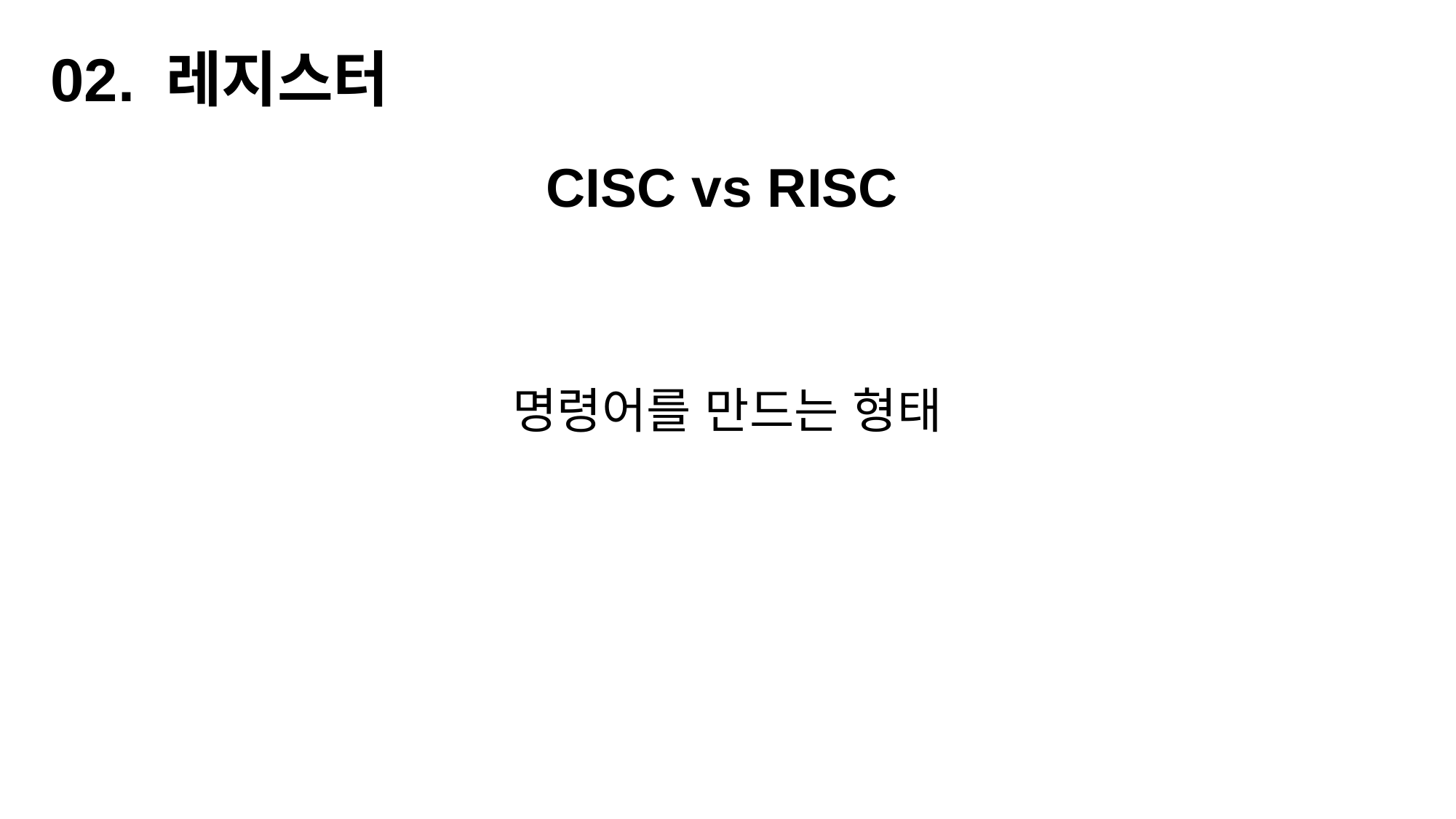

02. 레지스터
CISC vs RISC
명령어를 만드는 형태